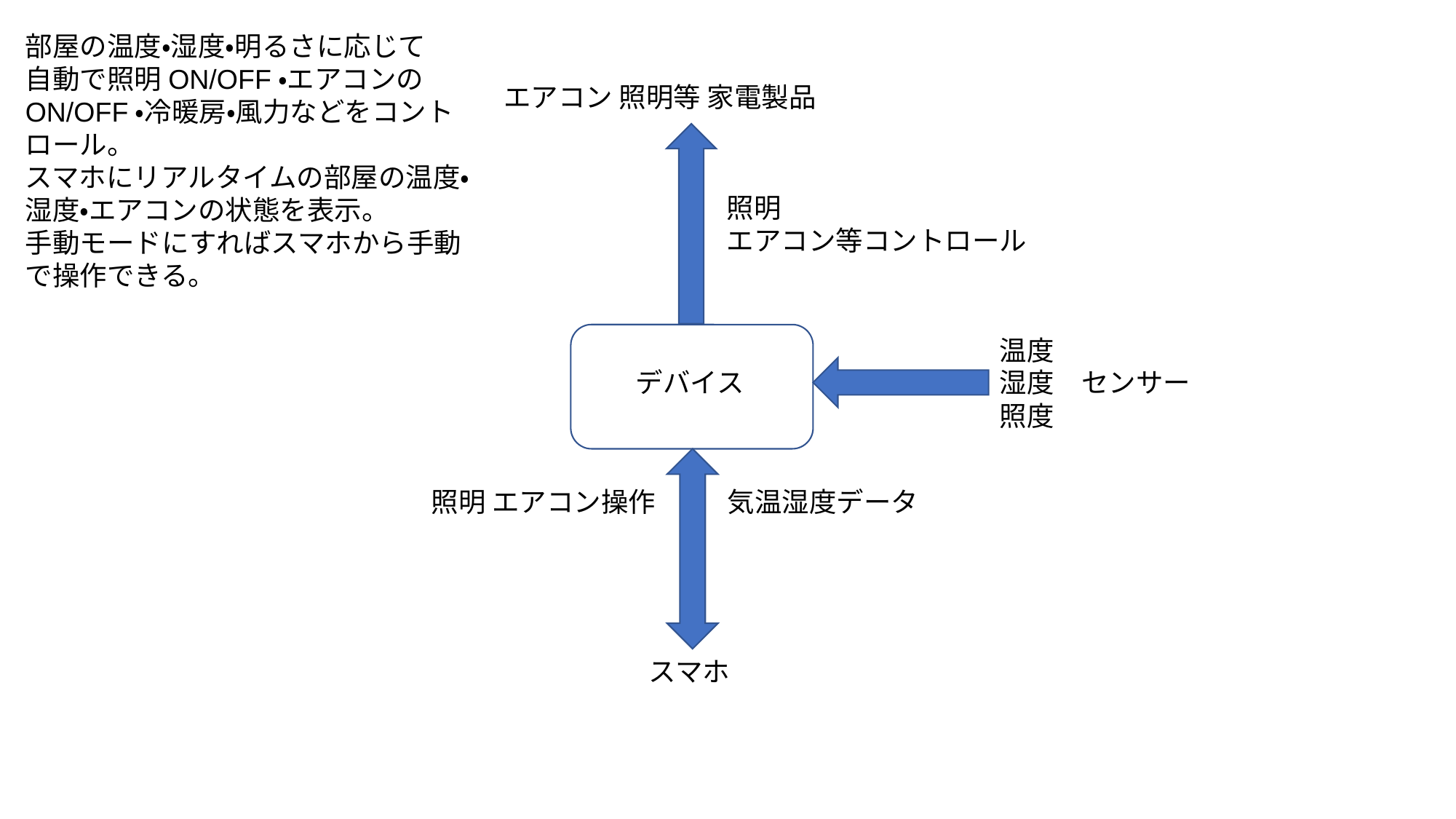

部屋の温度・湿度・明るさに応じて
自動で照明ON/OFF・エアコンのON/OFF・冷暖房・風力などをコントロール。
スマホにリアルタイムの部屋の温度・湿度・エアコンの状態を表示。
手動モードにすればスマホから手動で操作できる。
エアコン 照明等 家電製品
照明
エアコン等コントロール

温度
湿度　センサー
照度

デバイス
照明 エアコン操作
気温湿度データ

スマホ